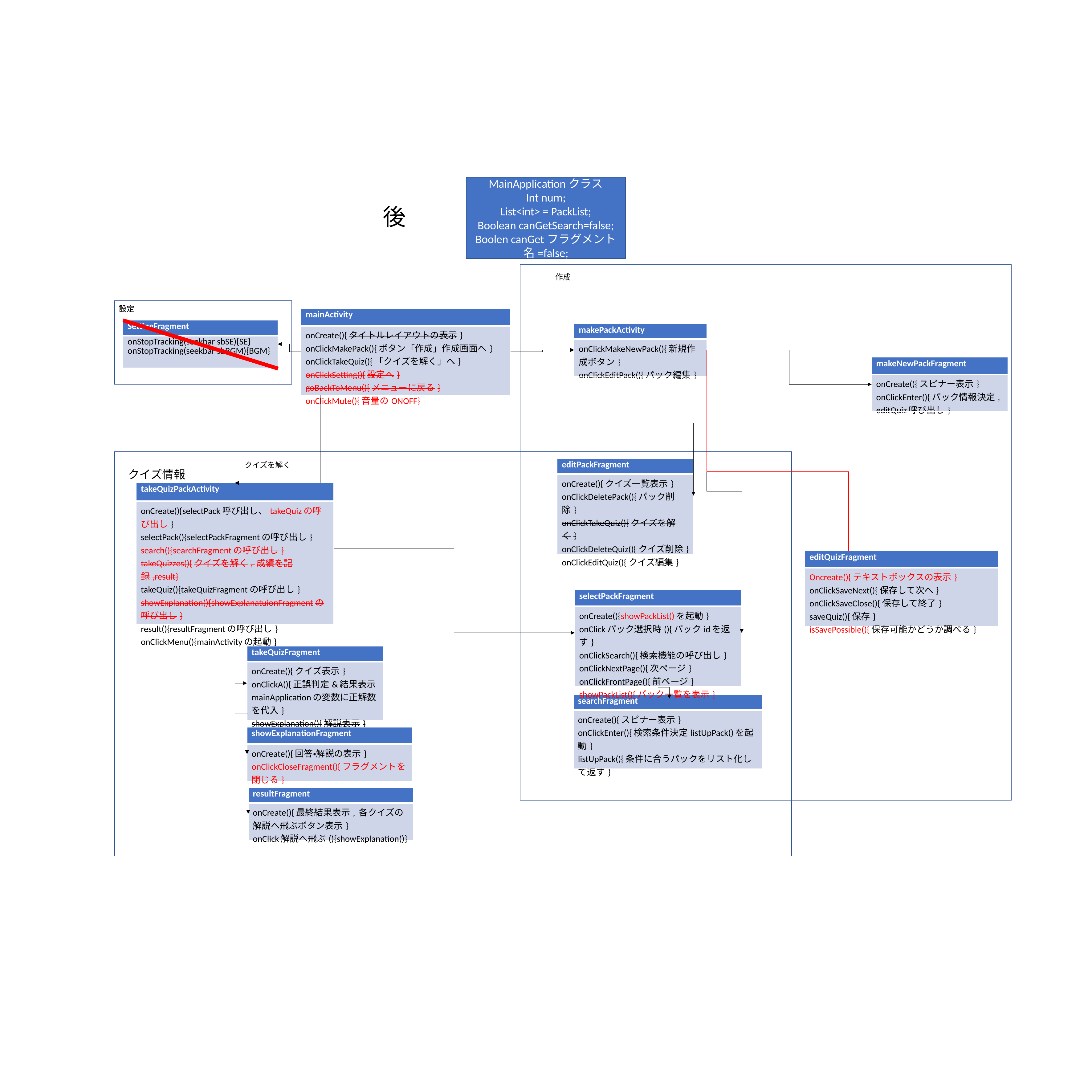

MainApplicationクラス
Int num;
List<int> = PackList;
Boolean canGetSearch=false;
Boolen canGetフラグメント名=false;
後

作成

設定
| mainActivity |
| --- |
| onCreate(){タイトルレイアウトの表示} onClickMakePack(){ボタン「作成」作成画面へ} onClickTakeQuiz(){「クイズを解く」へ} onClickSetting(){設定へ} goBackToMenu(){メニューに戻る} onClickMute(){音量のONOFF} |
| SettingFragment |
| --- |
| onStopTracking(seekbar sbSE){SE} onStopTracking(seekbar sbBGM){BGM} |
| makePackActivity |
| --- |
| onClickMakeNewPack(){新規作成ボタン} onClickEditPack(){パック編集} |
| makeNewPackFragment |
| --- |
| onCreate(){スピナー表示} onClickEnter(){パック情報決定, editQuiz呼び出し} |

クイズを解く
| editPackFragment |
| --- |
| onCreate(){クイズ一覧表示} onClickDeletePack(){パック削除} onClickTakeQuiz(){クイズを解く} onClickDeleteQuiz(){クイズ削除} onClickEditQuiz(){クイズ編集} |
クイズ情報
| takeQuizPackActivity |
| --- |
| onCreate(){selectPack呼び出し、takeQuizの呼び出し} selectPack(){selectPackFragmentの呼び出し} search(){searchFragmentの呼び出し} takeQuizzes(){クイズを解く, 成績を記録,result} takeQuiz(){takeQuizFragmentの呼び出し} showExplanation(){showExplanatuionFragmentの呼び出し} result(){resultFragmentの呼び出し} onClickMenu(){mainActivityの起動} |
| editQuizFragment |
| --- |
| Oncreate(){テキストボックスの表示} onClickSaveNext(){保存して次へ} onClickSaveClose(){保存して終了} saveQuiz(){保存} isSavePossible(){保存可能かどうか調べる} |
| selectPackFragment |
| --- |
| onCreate(){showPackList()を起動} onClickパック選択時(){パックidを返す} onClickSearch(){検索機能の呼び出し} onClickNextPage(){次ページ} onClickFrontPage(){前ページ} showPackList(){パック一覧を表示} |
| takeQuizFragment |
| --- |
| onCreate(){クイズ表示} onClickA(){正誤判定&結果表示 mainApplicationの変数に正解数を代入} showExplanation(){解説表示} |
| searchFragment |
| --- |
| onCreate(){スピナー表示} onClickEnter(){検索条件決定listUpPack()を起動} listUpPack(){条件に合うパックをリスト化して返す} |
| showExplanationFragment |
| --- |
| onCreate(){回答・解説の表示} onClickCloseFragment(){フラグメントを閉じる} |
| resultFragment |
| --- |
| onCreate(){最終結果表示, 各クイズの解説へ飛ぶボタン表示} onClick解説へ飛ぶ(){showExplanation()} |